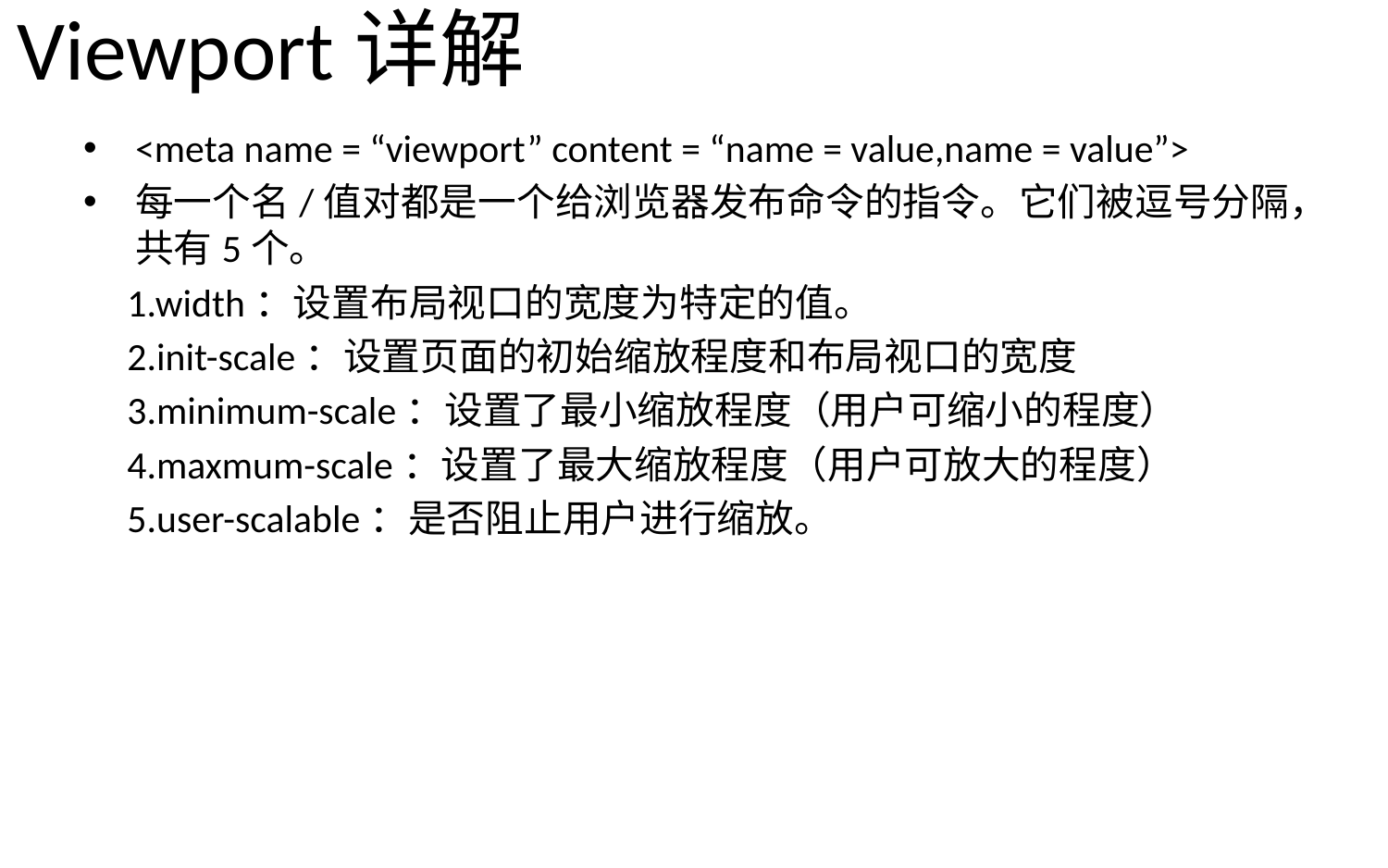

# Viewport详解
<meta name = “viewport” content = “name = value,name = value”>
每一个名/值对都是一个给浏览器发布命令的指令。它们被逗号分隔，共有5个。
     1.width：设置布局视口的宽度为特定的值。
     2.init-scale：设置页面的初始缩放程度和布局视口的宽度
     3.minimum-scale：设置了最小缩放程度（用户可缩小的程度）
     4.maxmum-scale：设置了最大缩放程度（用户可放大的程度）
     5.user-scalable：是否阻止用户进行缩放。